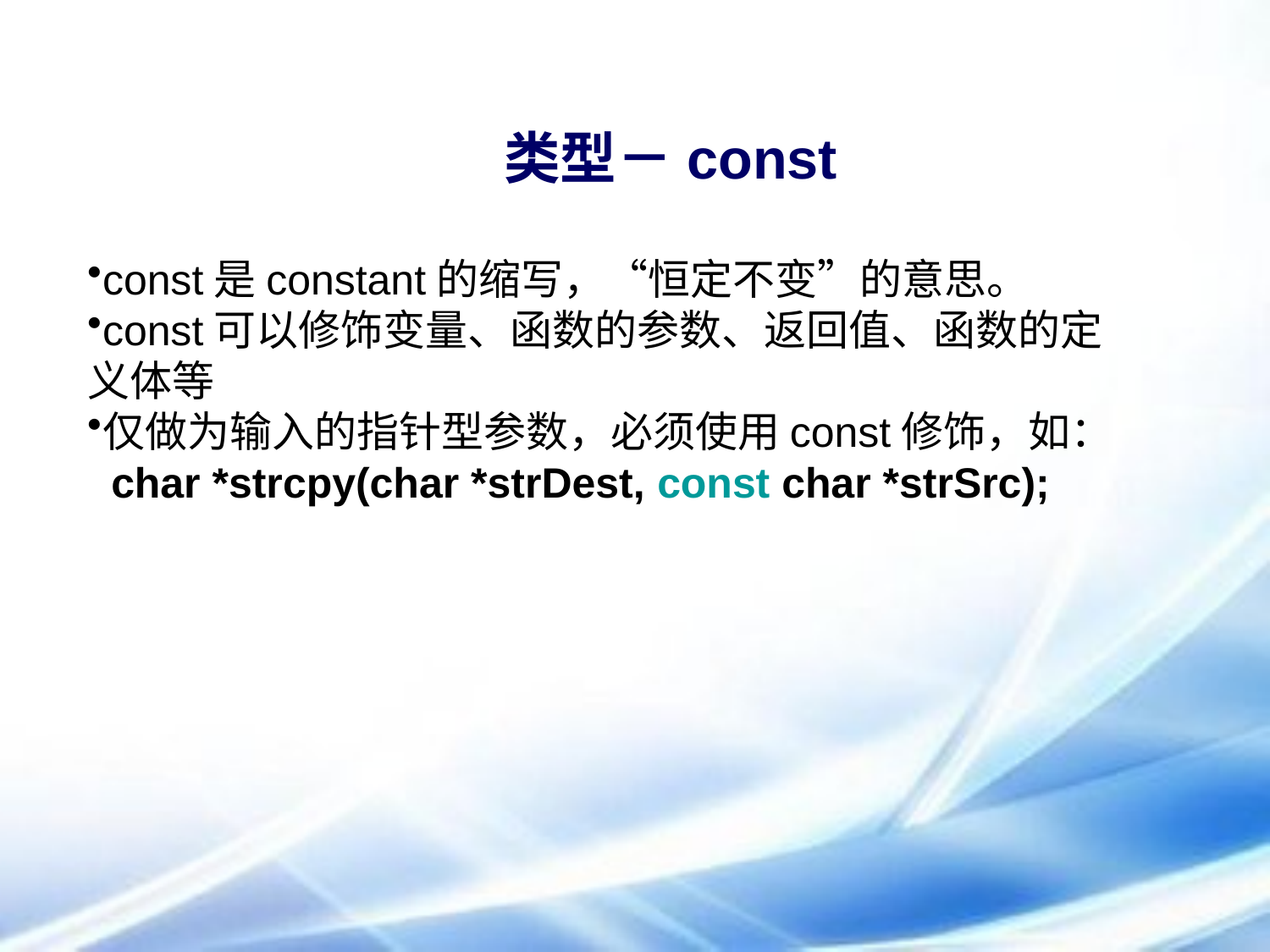

# 类型－const
const是constant的缩写，“恒定不变”的意思。
const可以修饰变量、函数的参数、返回值、函数的定义体等
仅做为输入的指针型参数，必须使用const修饰，如：
  char *strcpy(char *strDest, const char *strSrc);